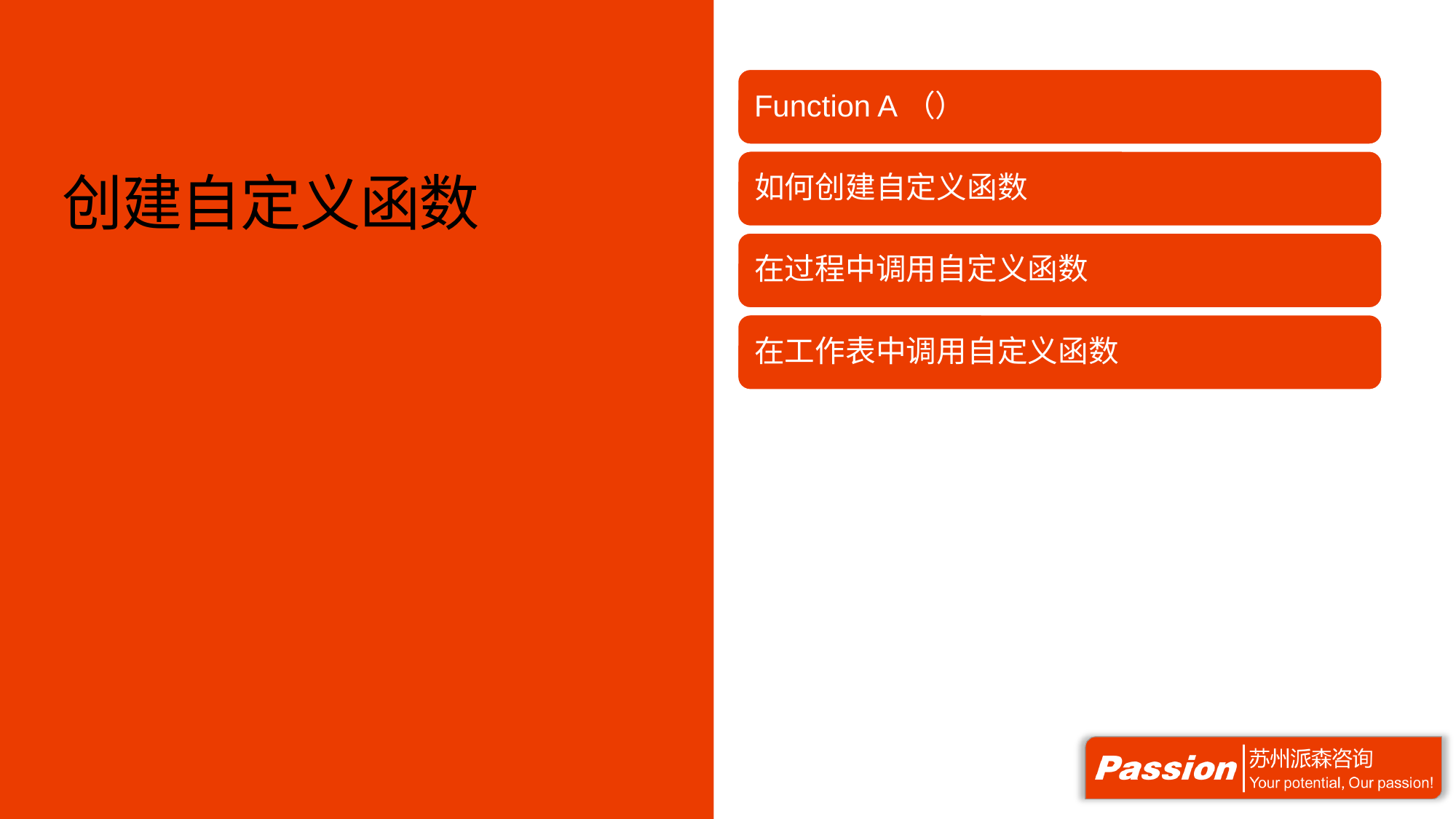

Function A（）
如何创建自定义函数
在过程中调用自定义函数
在工作表中调用自定义函数
创建自定义函数